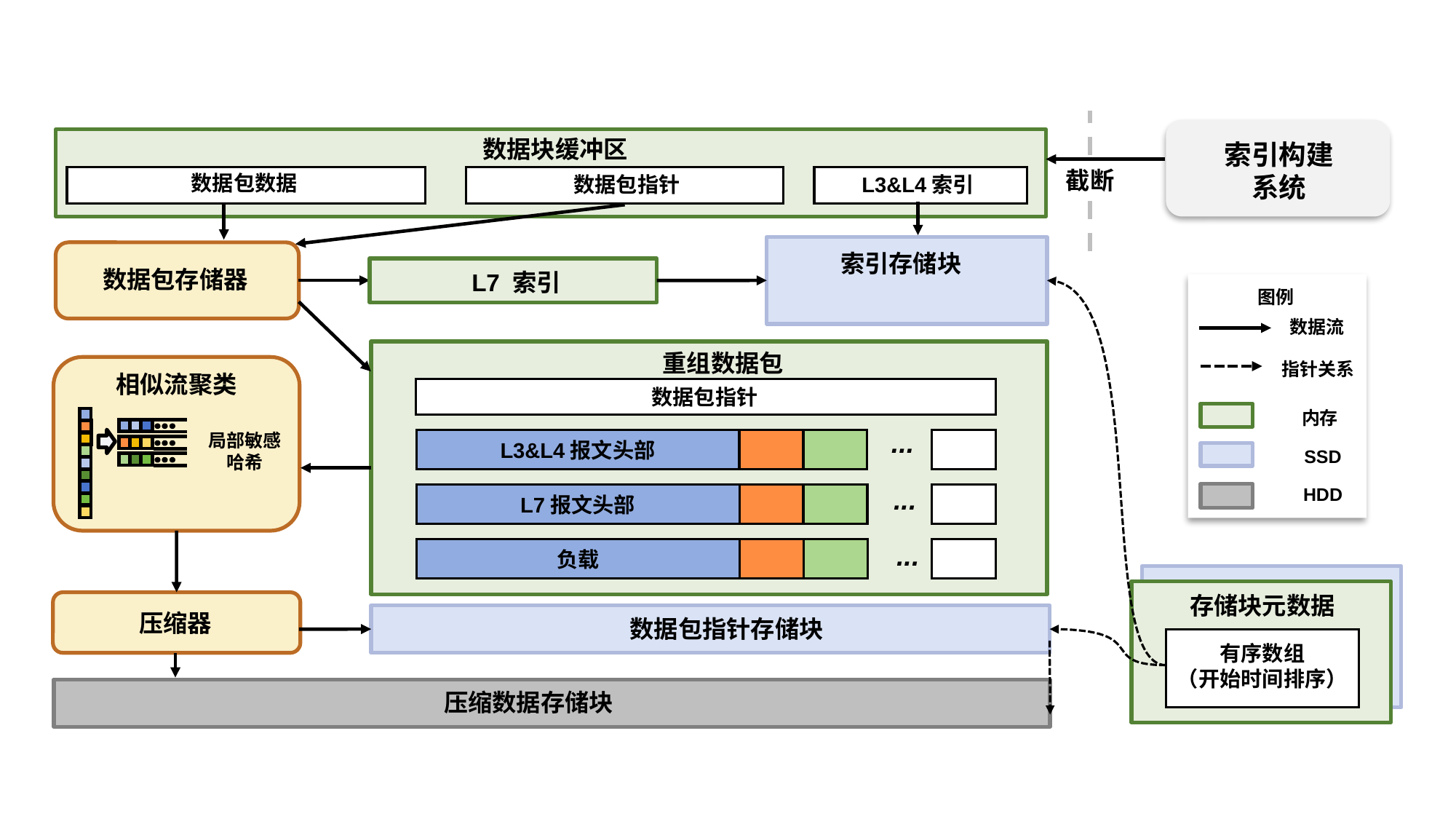

数据块缓冲区

索引构建系统
截断
数据包数据
L3&L4索引
数据包指针

数据包存储器
索引存储块

L7 索引

数据流
指针关系
内存

图例
SSD

HDD

重组数据包

相似流聚类

局部敏感哈希

数据包指针
...

L3&L4报文头部

...

L7报文头部

...

负载

存储块元数据

有序数组
（开始时间排序）

压缩器

数据包指针存储块

压缩数据存储块